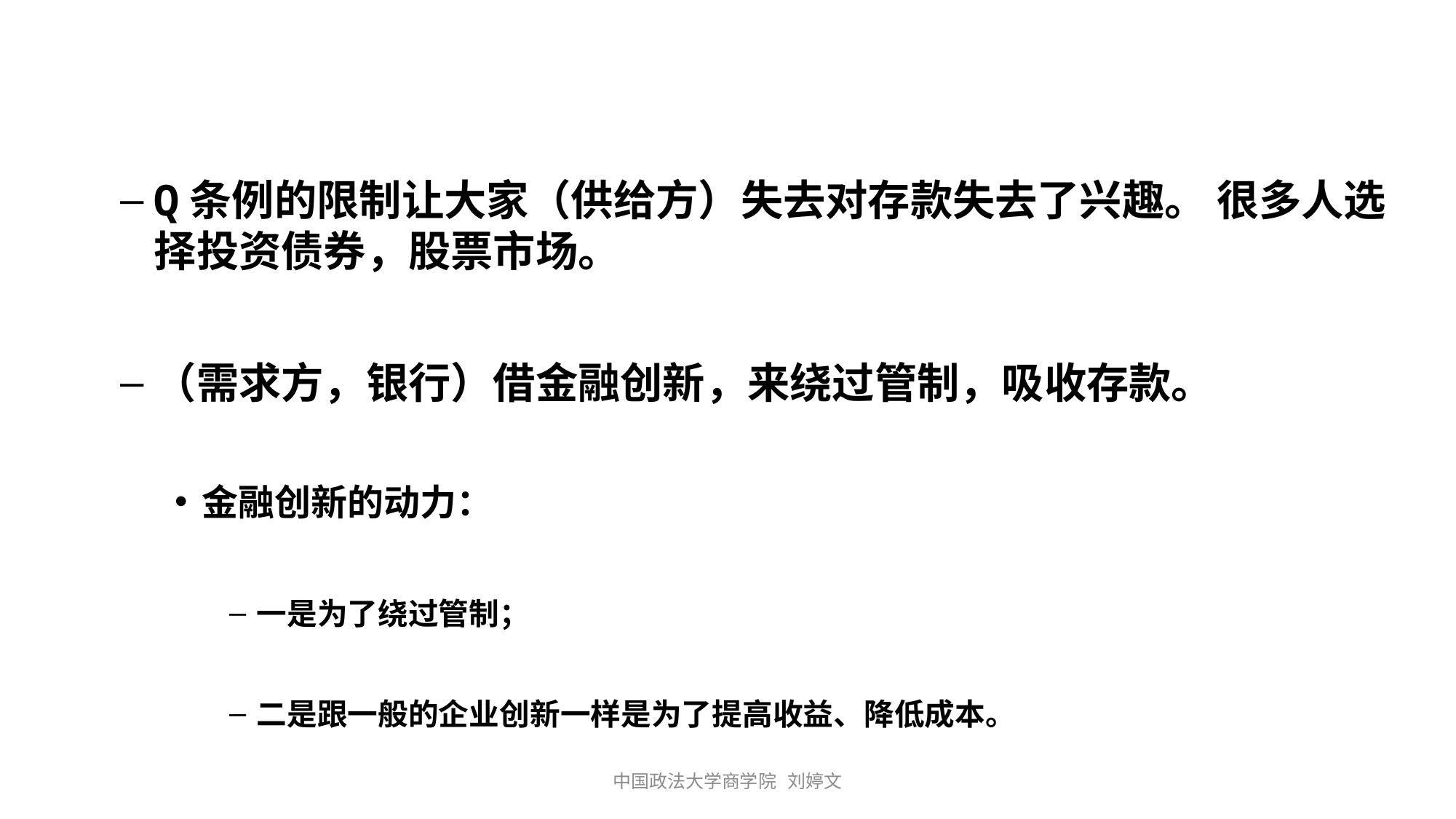

Q条例的限制让大家（供给方）失去对存款失去了兴趣。 很多人选择投资债券，股票市场。

（需求方，银行）借金融创新，来绕过管制，吸收存款。

金融创新的动力：

一是为了绕过管制；

二是跟一般的企业创新一样是为了提高收益、降低成本。

中国政法大学商学院  刘婷文